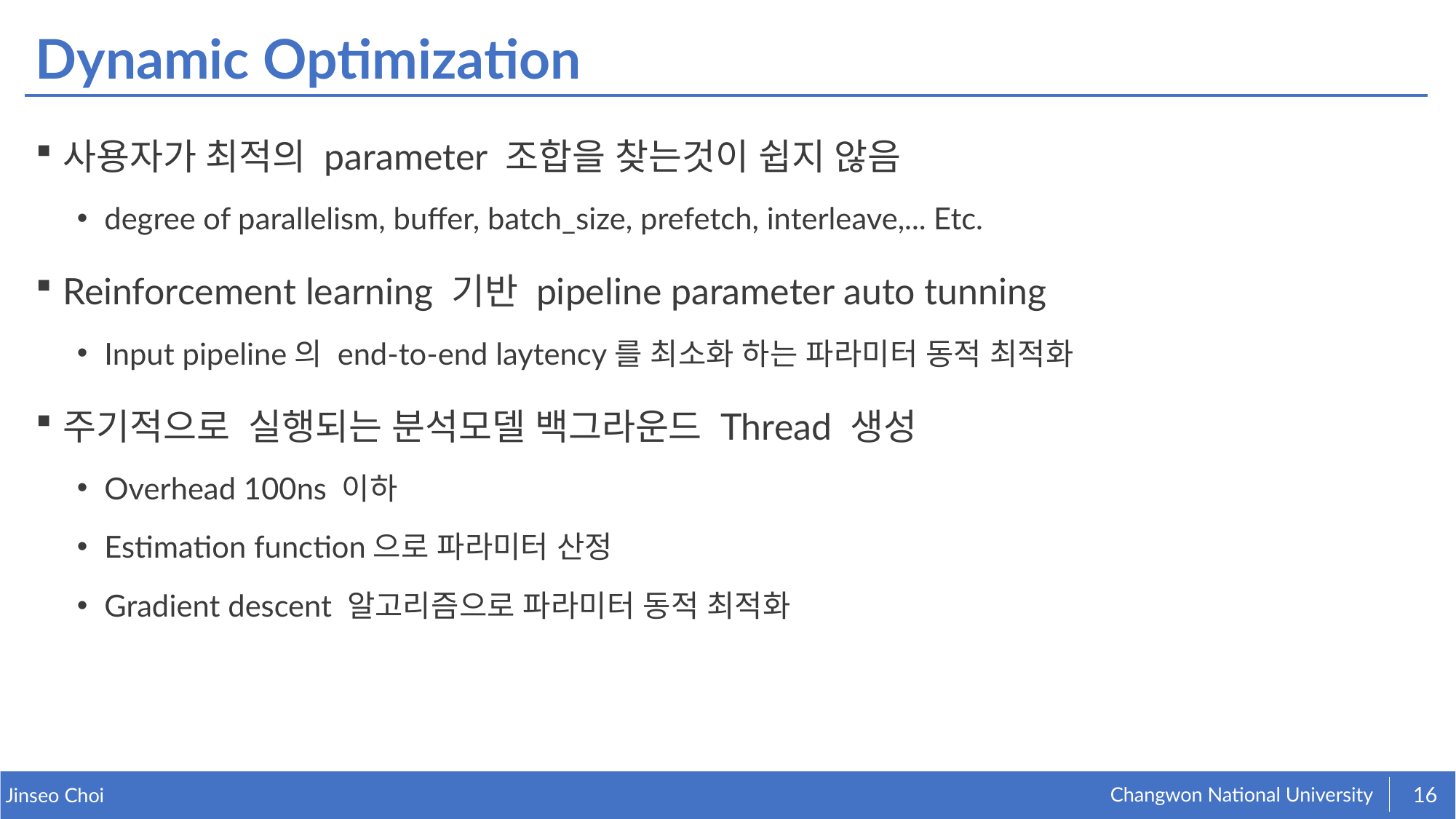

# Dynamic Optimization
사용자가 최적의 parameter 조합을 찾는것이 쉽지 않음
degree of parallelism, buffer, batch_size, prefetch, interleave,... Etc.
Reinforcement learning 기반 pipeline parameter auto tunning
Input pipeline의 end-to-end laytency를 최소화 하는 파라미터 동적 최적화
주기적으로  실행되는 분석모델 백그라운드 Thread 생성
Overhead 100ns 이하
Estimation function으로 파라미터 산정
Gradient descent 알고리즘으로 파라미터 동적 최적화

16